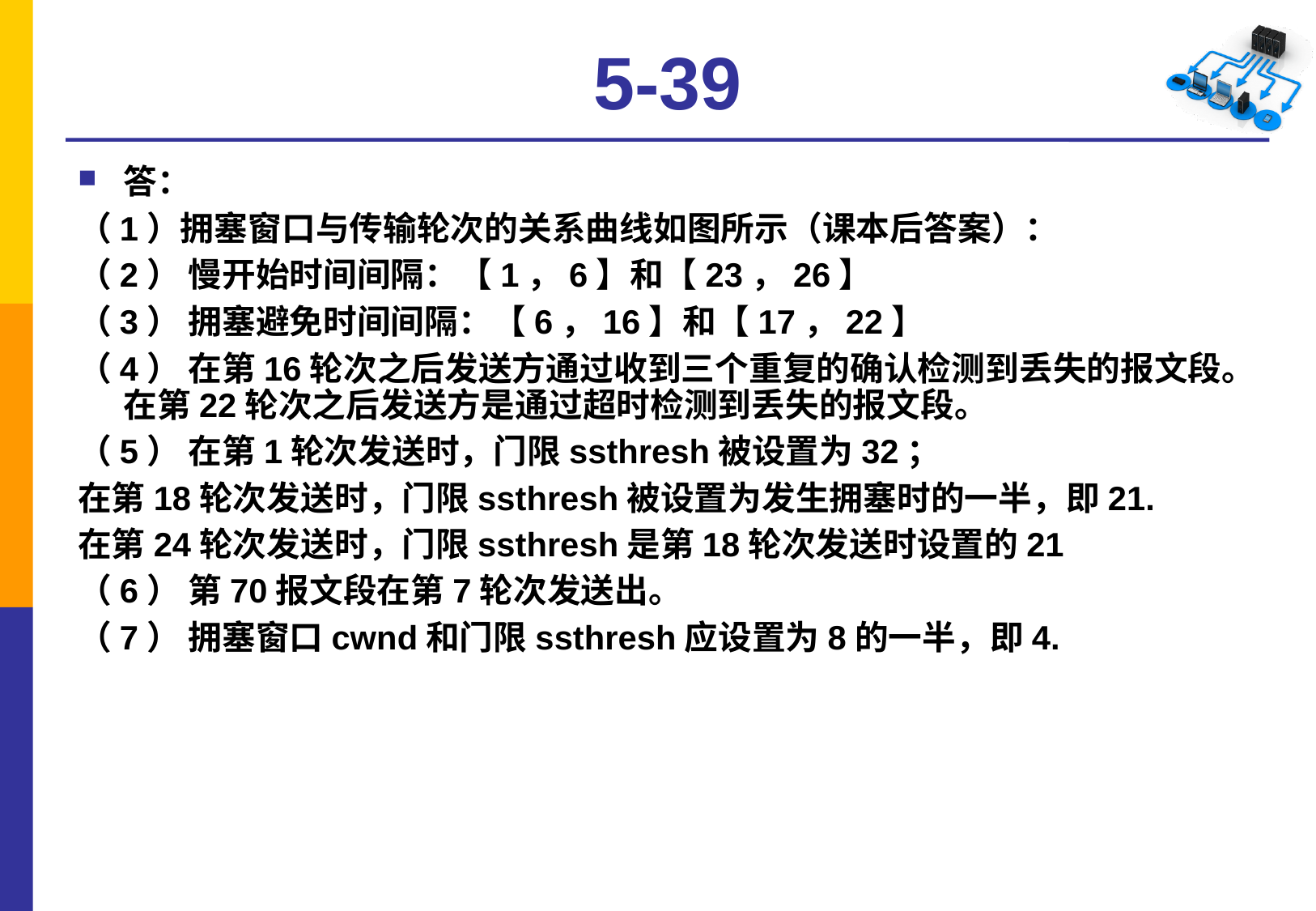

5-39
答：
（1）拥塞窗口与传输轮次的关系曲线如图所示（课本后答案）：
（2） 慢开始时间间隔：【1，6】和【23，26】
（3） 拥塞避免时间间隔：【6，16】和【17，22】
（4） 在第16轮次之后发送方通过收到三个重复的确认检测到丢失的报文段。在第22轮次之后发送方是通过超时检测到丢失的报文段。
（5） 在第1轮次发送时，门限ssthresh被设置为32；
在第18轮次发送时，门限ssthresh被设置为发生拥塞时的一半，即21.
在第24轮次发送时，门限ssthresh是第18轮次发送时设置的21
（6） 第70报文段在第7轮次发送出。
（7） 拥塞窗口cwnd和门限ssthresh应设置为8的一半，即4.